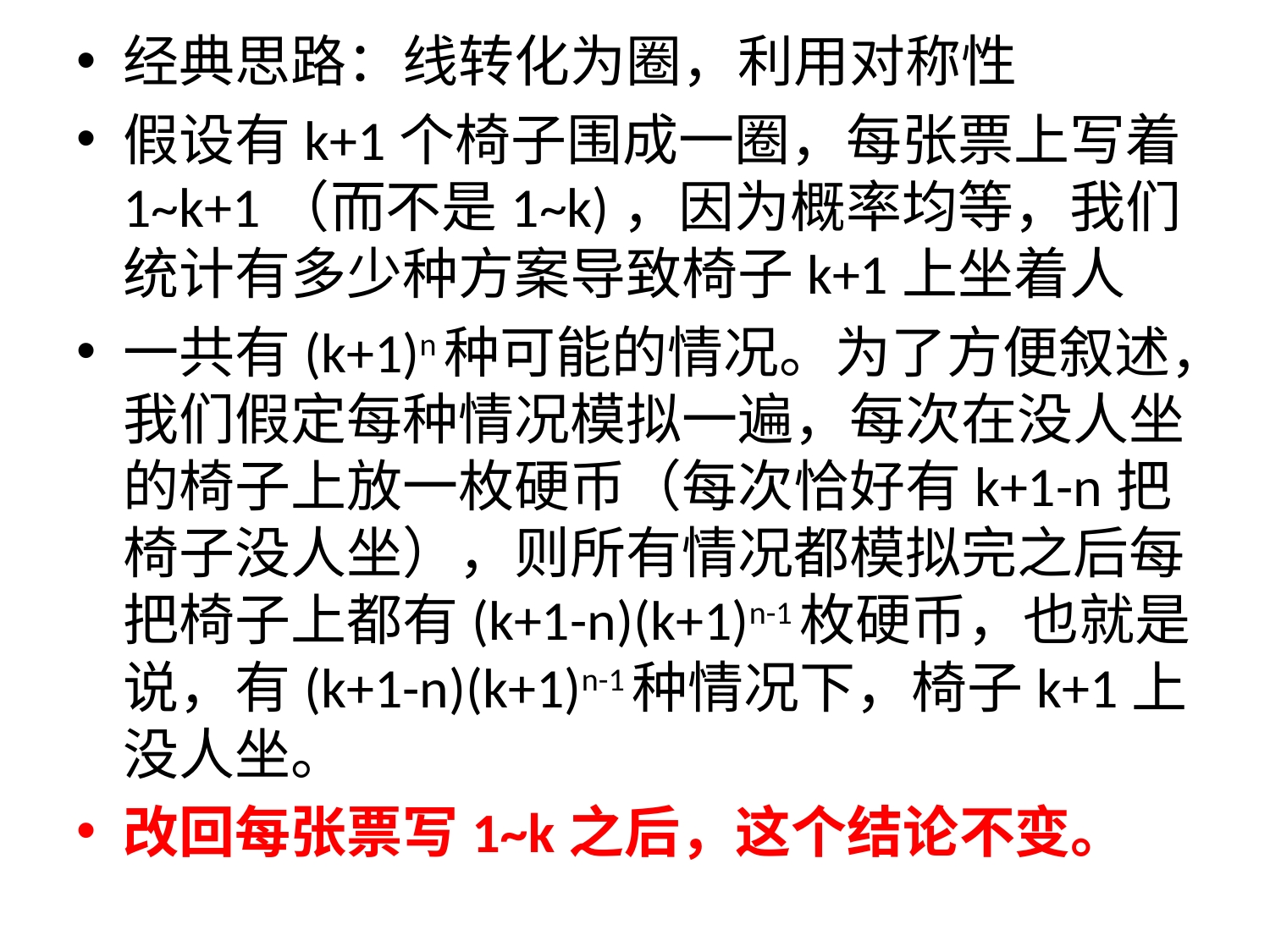

经典思路：线转化为圈，利用对称性
假设有k+1个椅子围成一圈，每张票上写着1~k+1（而不是1~k)，因为概率均等，我们统计有多少种方案导致椅子k+1上坐着人
一共有(k+1)n种可能的情况。为了方便叙述，我们假定每种情况模拟一遍，每次在没人坐的椅子上放一枚硬币（每次恰好有k+1-n把椅子没人坐），则所有情况都模拟完之后每把椅子上都有(k+1-n)(k+1)n-1枚硬币，也就是说，有(k+1-n)(k+1)n-1种情况下，椅子k+1上没人坐。
改回每张票写1~k之后，这个结论不变。